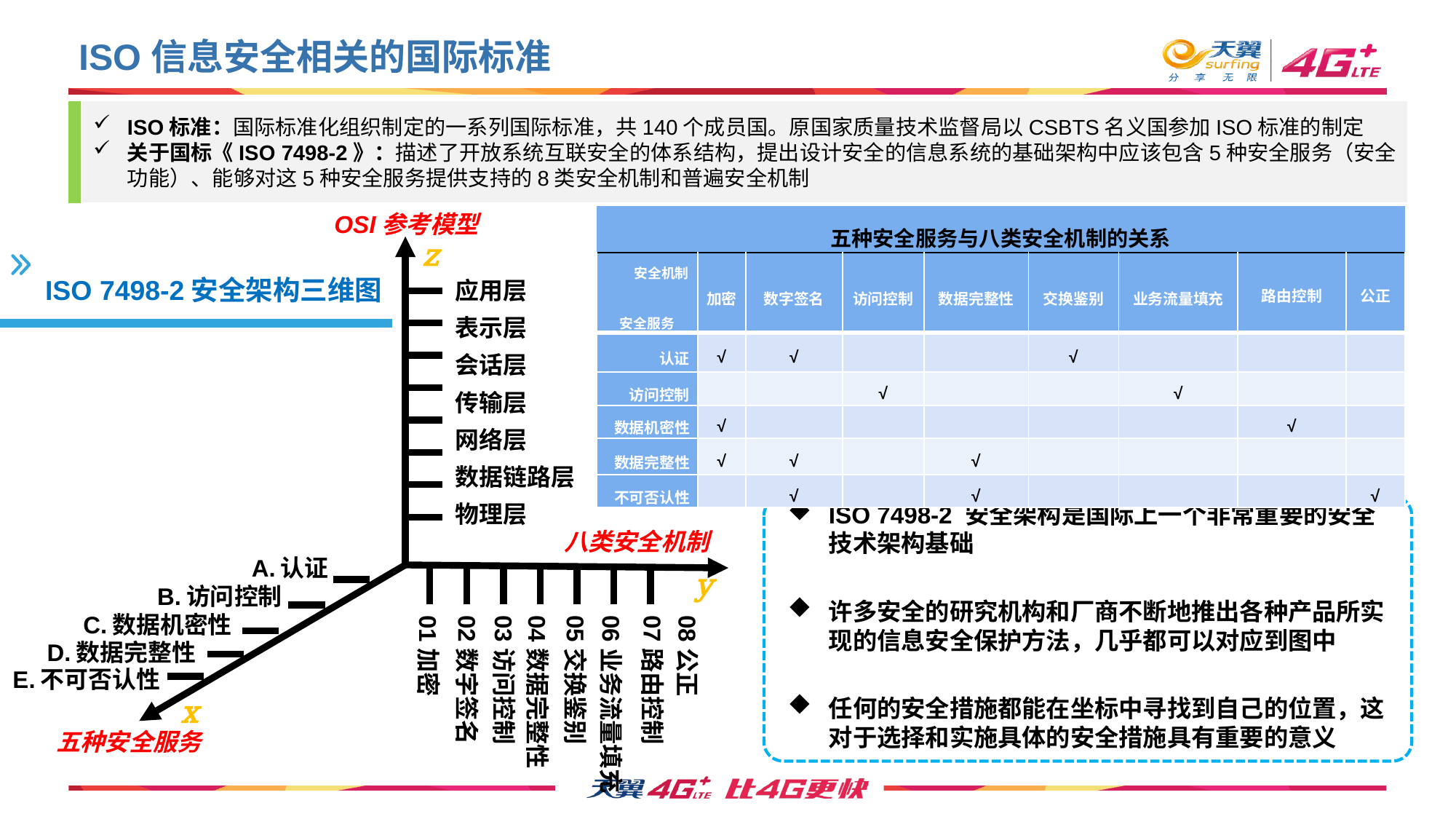

ISO信息安全相关的国际标准
ISO标准：国际标准化组织制定的一系列国际标准，共140个成员国。原国家质量技术监督局以CSBTS名义国参加ISO标准的制定
关于国标《ISO 7498-2》：描述了开放系统互联安全的体系结构，提出设计安全的信息系统的基础架构中应该包含5种安全服务（安全功能）、能够对这5种安全服务提供支持的8类安全机制和普遍安全机制

OSI参考模型
| 五种安全服务与八类安全机制的关系 |  |  |  |  |  |  |  |  |
| --- | --- | --- | --- | --- | --- | --- | --- | --- |
| 安全机制 安全服务 | 加密 | 数字签名 | 访问控制 | 数据完整性 | 交换鉴别 | 业务流量填充 | 路由控制 | 公正 |
| 认证 | √ | √ |  |  | √ |  |  |  |
| 访问控制 |  |  | √ |  |  | √ |  |  |
| 数据机密性 | √ |  |  |  |  |  | √ |  |
| 数据完整性 | √ | √ |  | √ |  |  |  |  |
| 不可否认性 |  | √ |  | √ |  |  |  | √ |
z

ISO 7498-2安全架构三维图
应用层
表示层
会话层
传输层
网络层
数据链路层
ISO 7498-2 安全架构是国际上一个非常重要的安全技术架构基础

许多安全的研究机构和厂商不断地推出各种产品所实现的信息安全保护方法，几乎都可以对应到图中

任何的安全措施都能在坐标中寻找到自己的位置，这对于选择和实施具体的安全措施具有重要的意义
物理层

八类安全机制
A.认证
y
B.访问控制
C.数据机密性
01加密
02数字签名
03访问控制
04数据完整性
05交换鉴别
06业务流量填充
07路由控制
08公正
D.数据完整性
E.不可否认性
x
五种安全服务